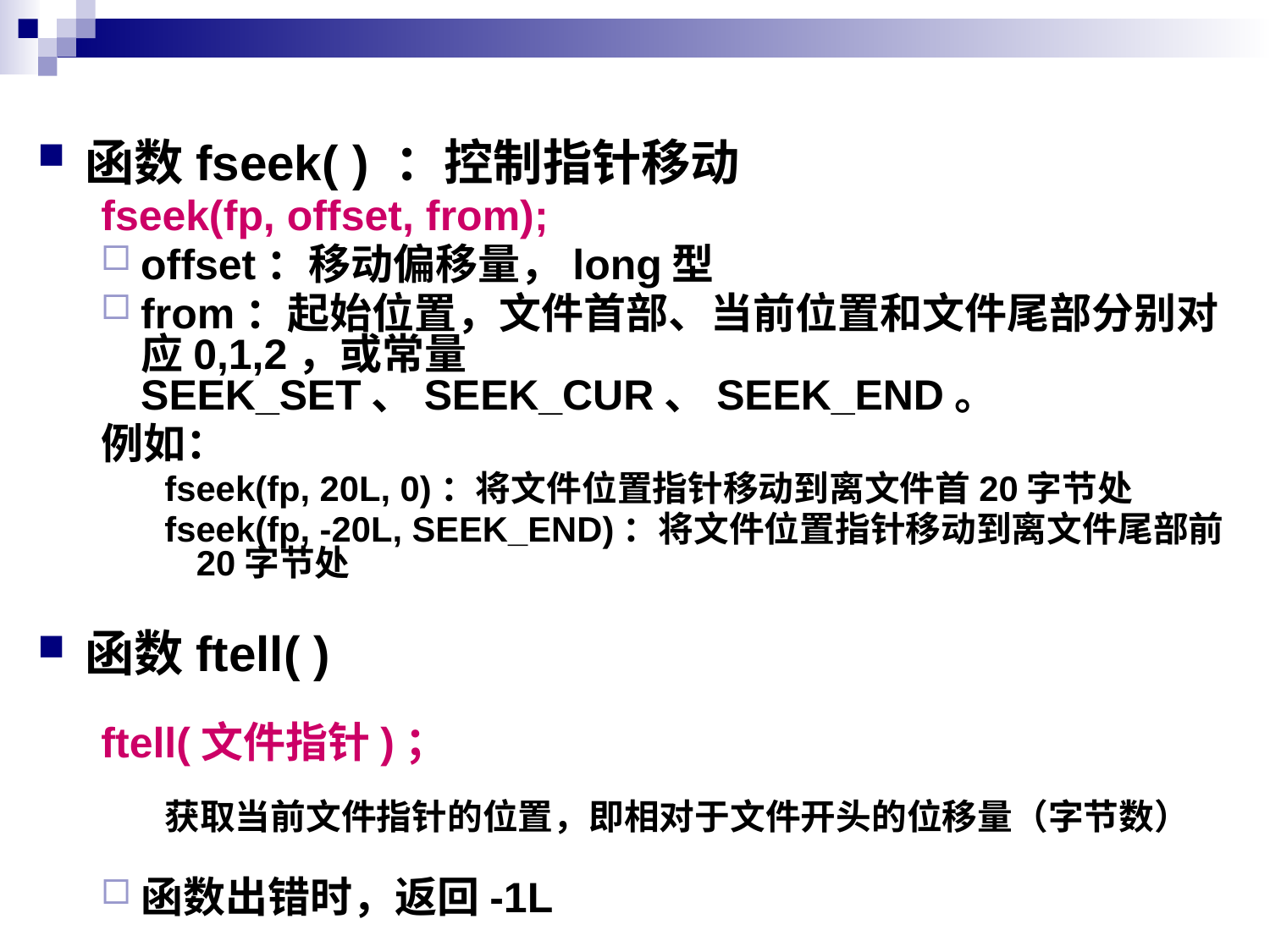

函数fseek( ) ：控制指针移动
fseek(fp, offset, from);
offset：移动偏移量，long型
from：起始位置，文件首部、当前位置和文件尾部分别对应0,1,2，或常量SEEK_SET、SEEK_CUR、SEEK_END。
例如：
fseek(fp, 20L, 0)：将文件位置指针移动到离文件首20字节处
fseek(fp, -20L, SEEK_END)：将文件位置指针移动到离文件尾部前20字节处
函数ftell( )
ftell(文件指针)；
获取当前文件指针的位置，即相对于文件开头的位移量（字节数）
函数出错时，返回-1L